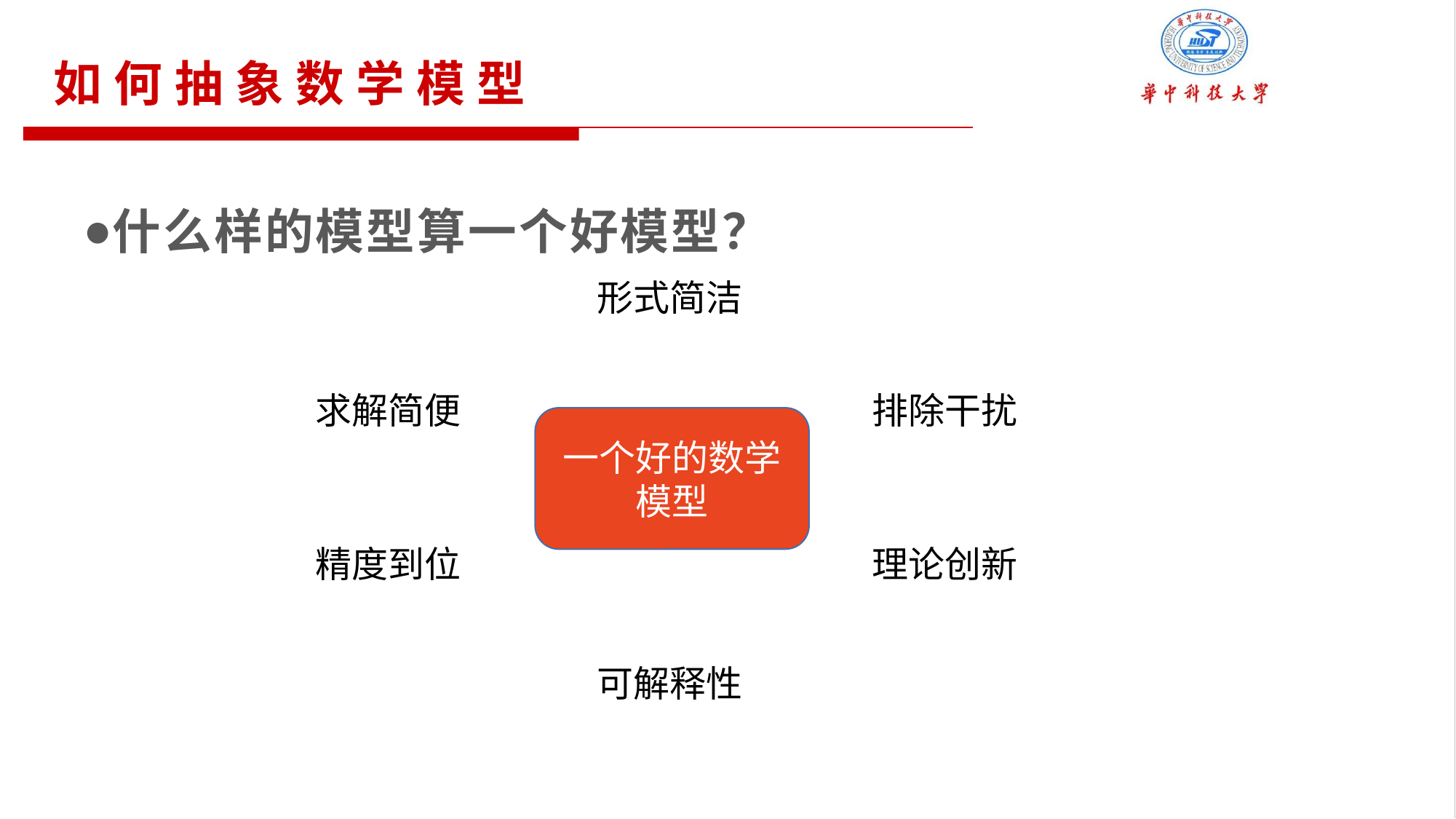

如何抽象数学模型

什么样的模型算一个好模型？
形式简洁
求解简便
排除干扰
一个好的数学模型
精度到位
理论创新
可解释性